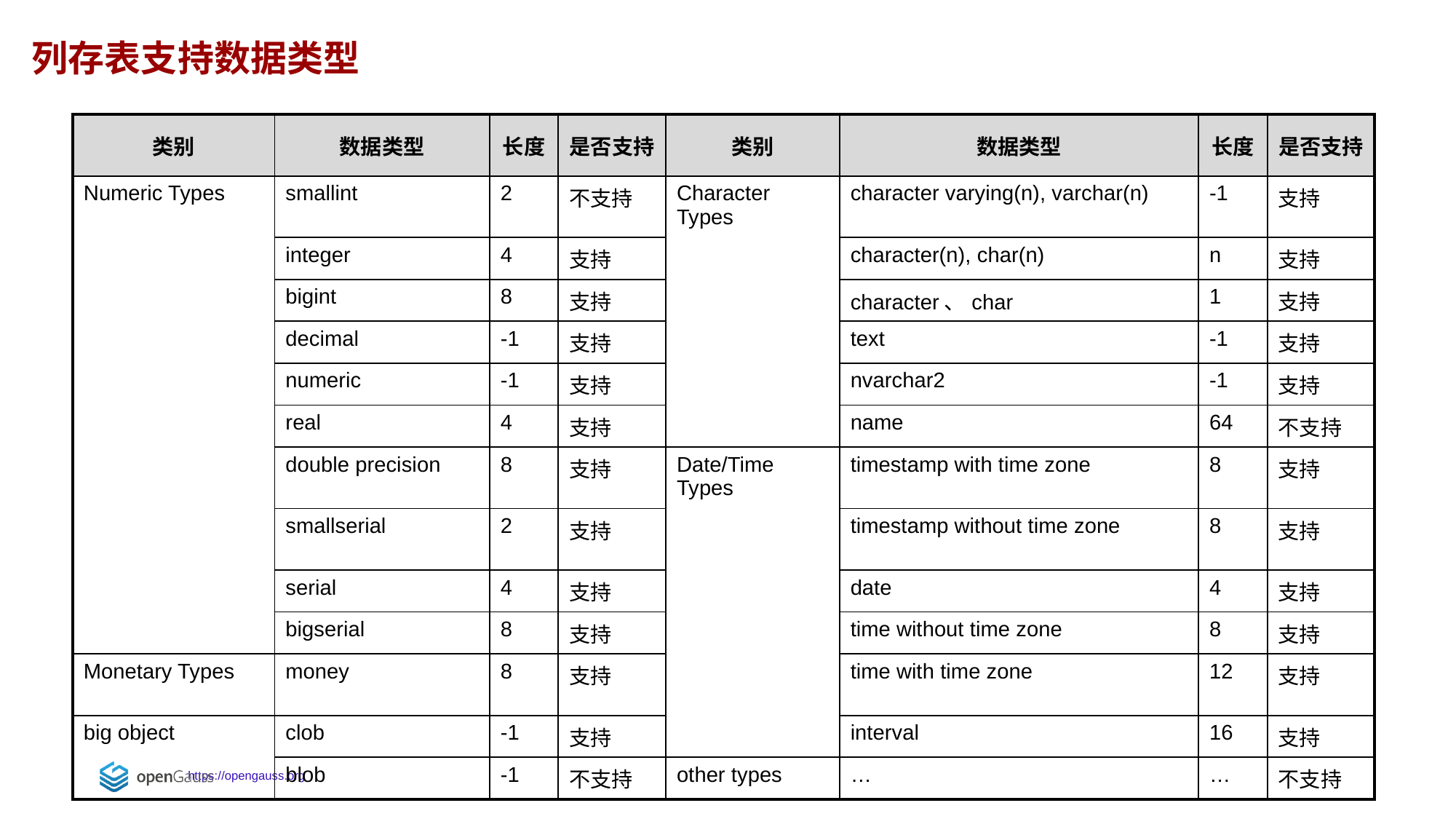

列存表支持数据类型
| 类别 | 数据类型 | 长度 | 是否支持 | 类别 | 数据类型 | 长度 | 是否支持 |
| --- | --- | --- | --- | --- | --- | --- | --- |
| Numeric Types | smallint | 2 | 不支持 | Character Types | character varying(n), varchar(n) | -1 | 支持 |
|  | integer | 4 | 支持 |  | character(n), char(n) | n | 支持 |
|  | bigint | 8 | 支持 |  | character、char | 1 | 支持 |
|  | decimal | -1 | 支持 |  | text | -1 | 支持 |
|  | numeric | -1 | 支持 |  | nvarchar2 | -1 | 支持 |
|  | real | 4 | 支持 |  | name | 64 | 不支持 |
|  | double precision | 8 | 支持 | Date/Time Types | timestamp with time zone | 8 | 支持 |
|  | smallserial | 2 | 支持 |  | timestamp without time zone | 8 | 支持 |
|  | serial | 4 | 支持 |  | date | 4 | 支持 |
|  | bigserial | 8 | 支持 |  | time without time zone | 8 | 支持 |
| Monetary Types | money | 8 | 支持 |  | time with time zone | 12 | 支持 |
| big object | clob | -1 | 支持 |  | interval | 16 | 支持 |
|  | blob | -1 | 不支持 | other types | … | … | 不支持 |